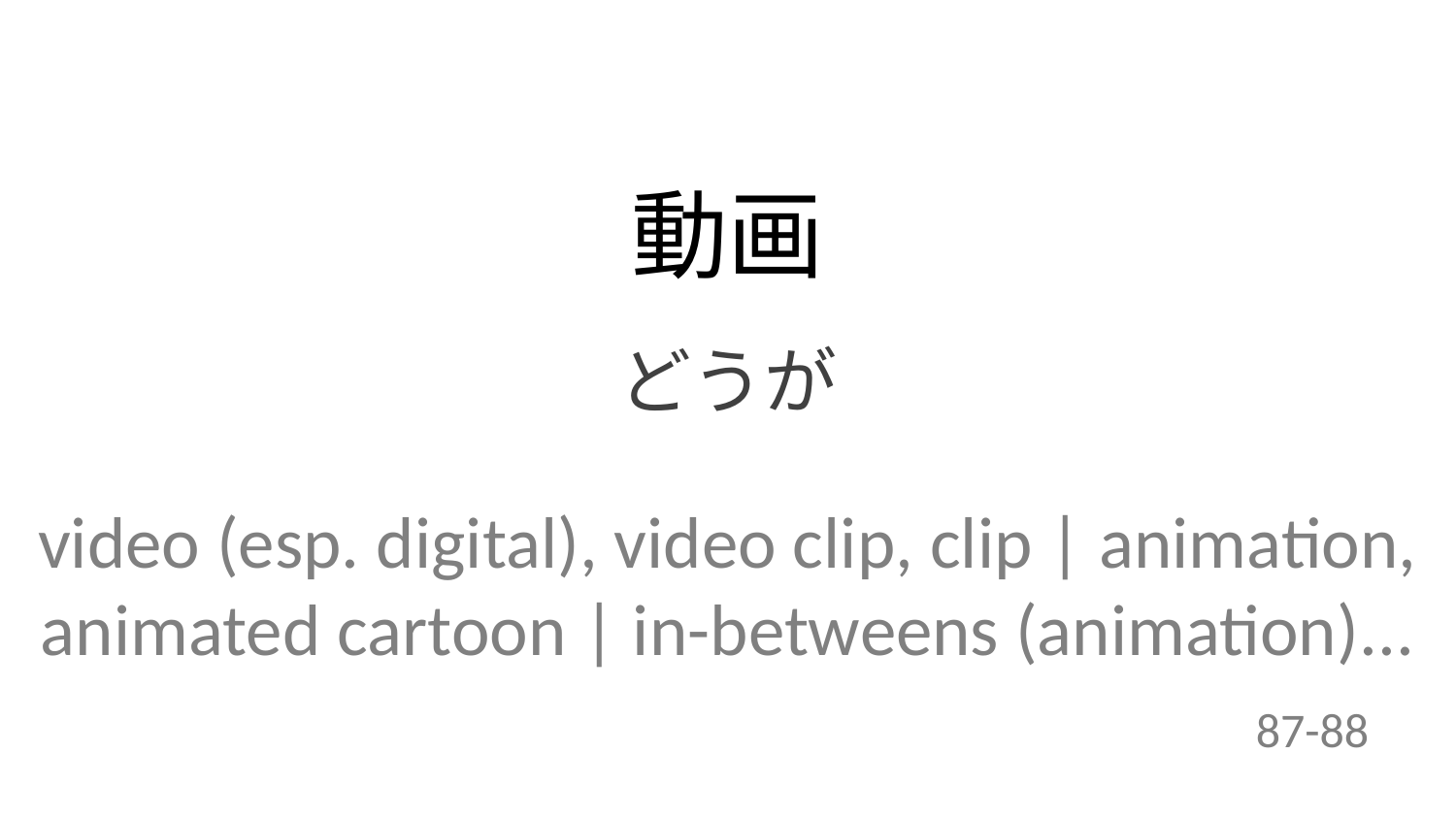

動画

どうが
video (esp. digital), video clip, clip | animation, animated cartoon | in-betweens (animation)...
87-88